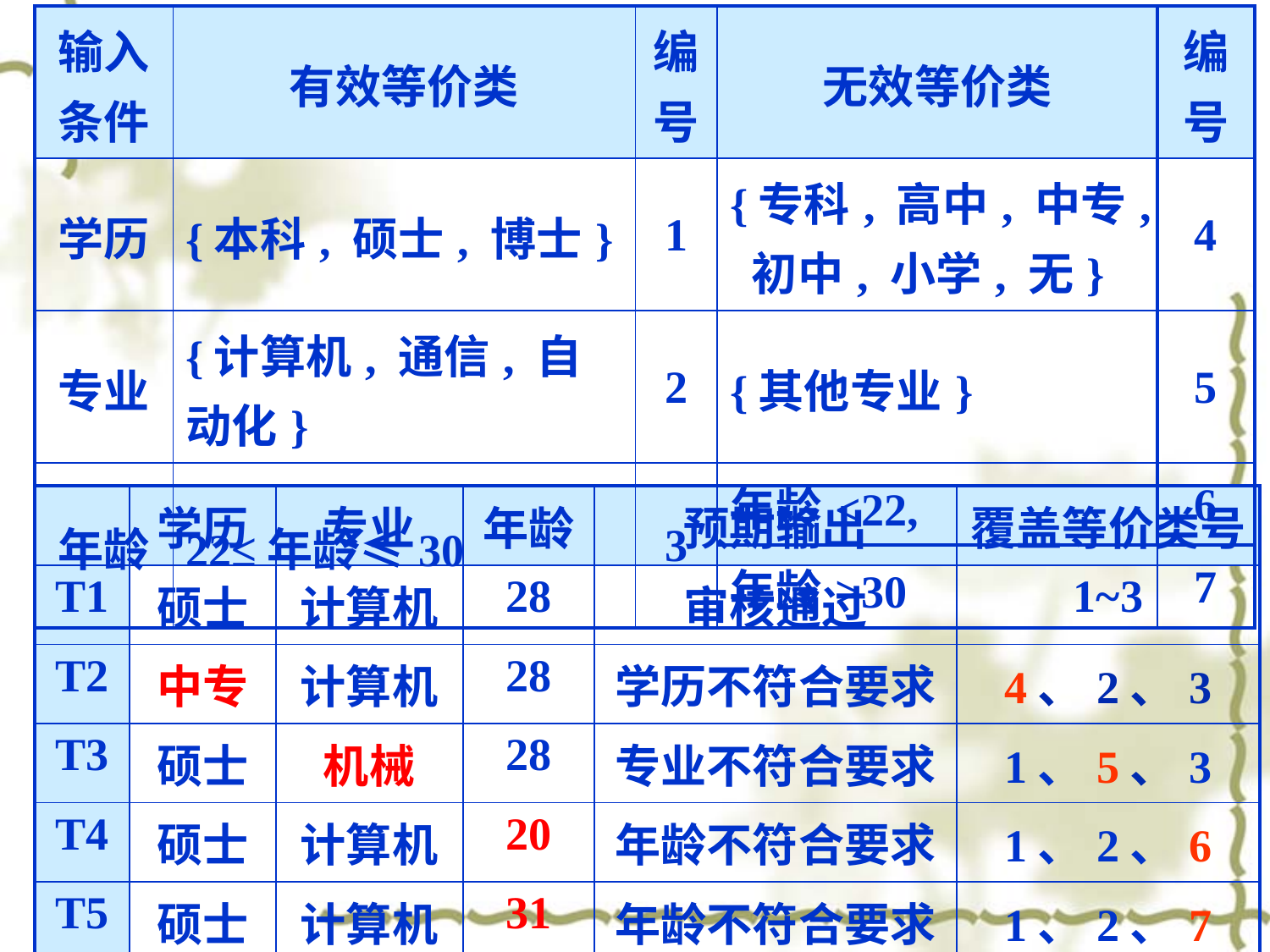

| 输入条件 | 有效等价类 | 编号 | 无效等价类 | 编号 |
| --- | --- | --- | --- | --- |
| 学历 | {本科, 硕士, 博士} | 1 | {专科, 高中, 中专, 初中, 小学, 无} | 4 |
| 专业 | {计算机, 通信, 自动化} | 2 | {其他专业} | 5 |
| 年龄 | 22≤年龄≤30 | 3 | 年龄<22, | 6 |
|  |  |  | 年龄>30 | 7 |
|  | 学历 | 专业 | 年龄 | 预期输出 | 覆盖等价类号 |
| --- | --- | --- | --- | --- | --- |
| T1 | 硕士 | 计算机 | 28 | 审核通过 | 1~3 |
| T2 | 中专 | 计算机 | 28 | 学历不符合要求 | 4、2、3 |
| T3 | 硕士 | 机械 | 28 | 专业不符合要求 | 1、5、3 |
| T4 | 硕士 | 计算机 | 20 | 年龄不符合要求 | 1、2、6 |
| T5 | 硕士 | 计算机 | 31 | 年龄不符合要求 | 1、2、7 |